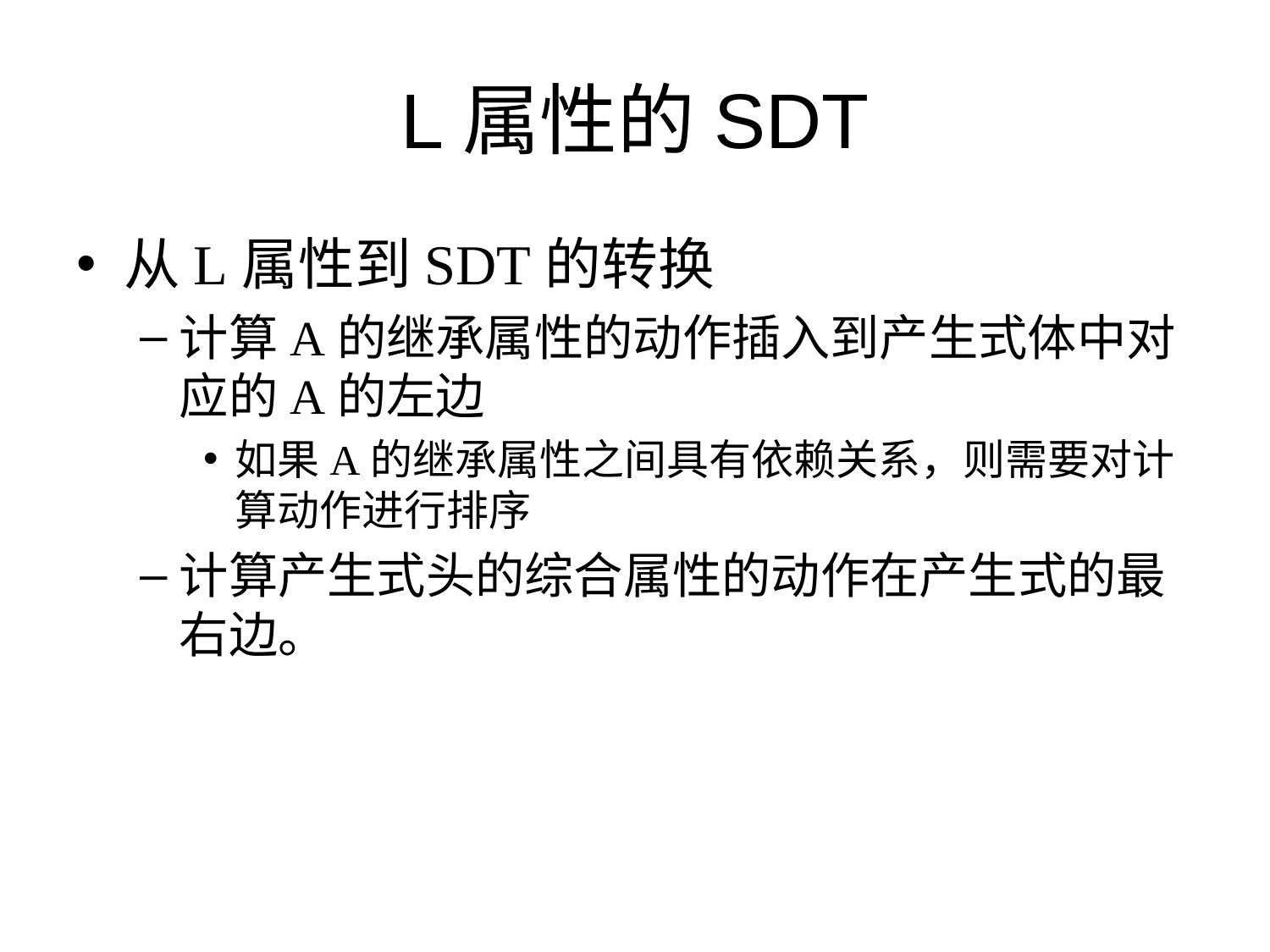

# L属性的SDT
从L属性到SDT的转换
计算A的继承属性的动作插入到产生式体中对应的A的左边
如果A的继承属性之间具有依赖关系，则需要对计算动作进行排序
计算产生式头的综合属性的动作在产生式的最右边。